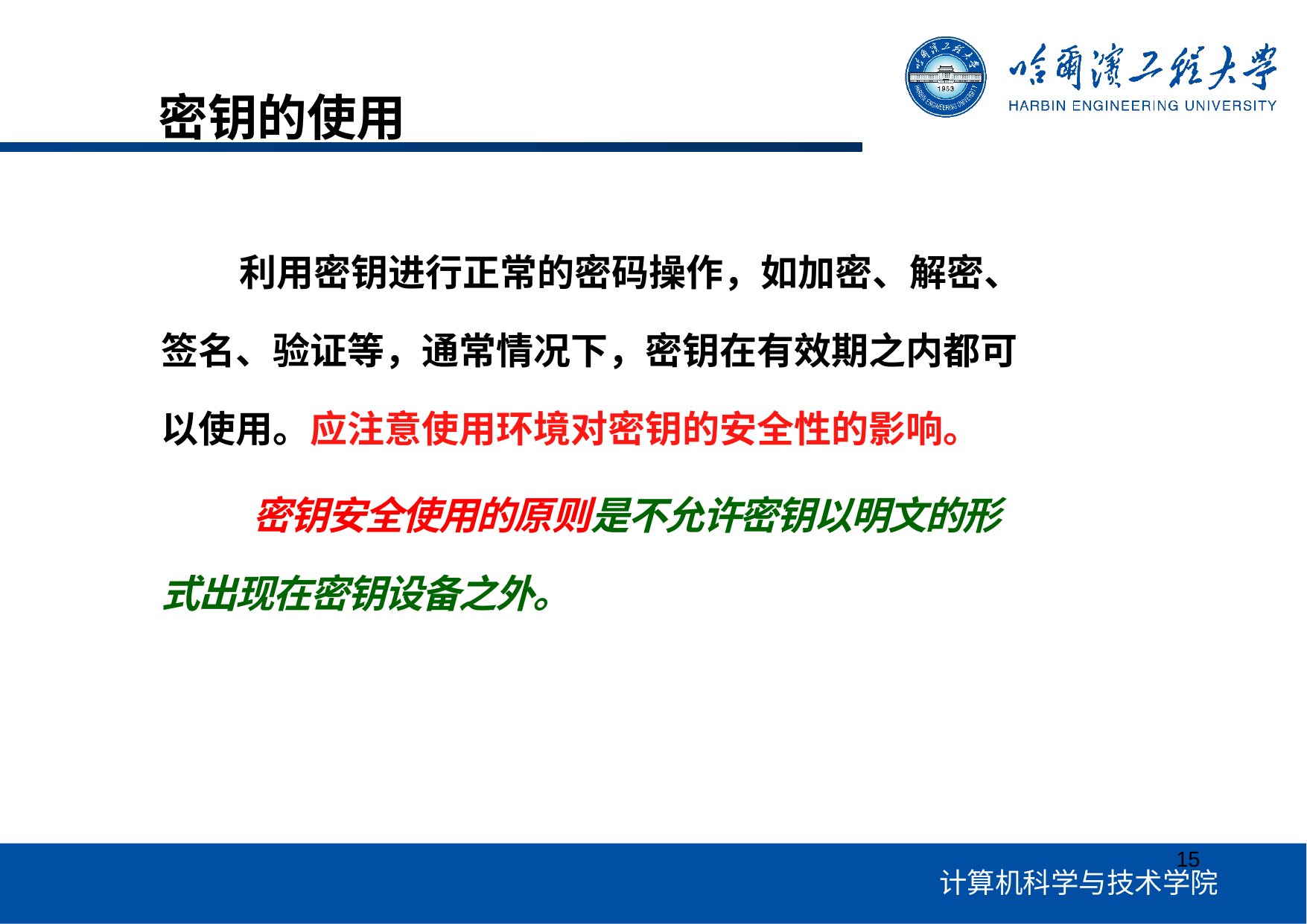

密钥的使用
利用密钥进行正常的密码操作，如加密、解密、
签名、验证等，通常情况下，密钥在有效期之内都可 以使用。应注意使用环境对密钥的安全性的影响。
密钥安全使用的原则是不允许密钥以明文的形 式出现在密钥设备之外。
15